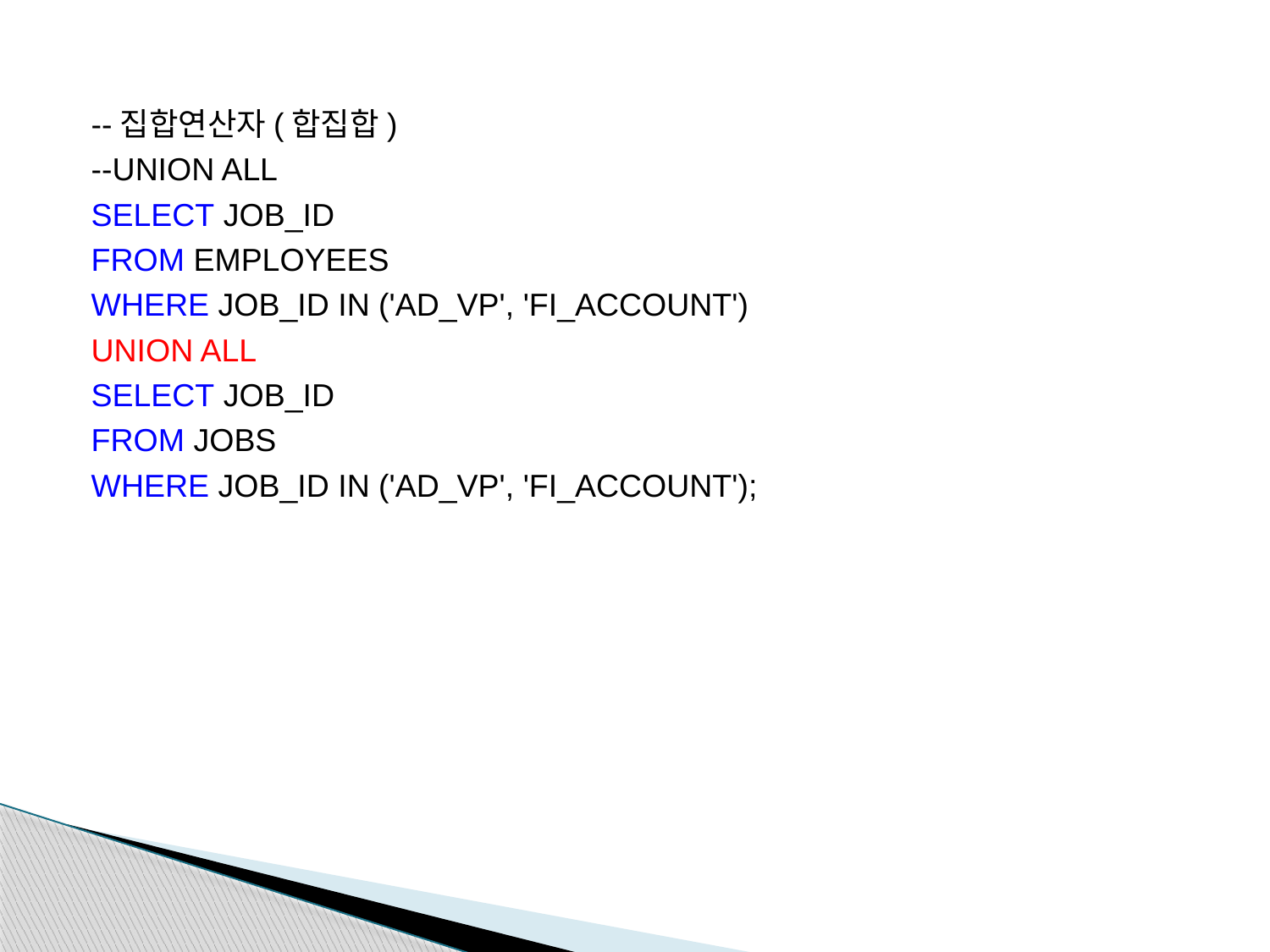

--집합연산자(합집합)
--UNION ALL
SELECT JOB_ID
FROM EMPLOYEES
WHERE JOB_ID IN ('AD_VP', 'FI_ACCOUNT')
UNION ALL
SELECT JOB_ID
FROM JOBS
WHERE JOB_ID IN ('AD_VP', 'FI_ACCOUNT');